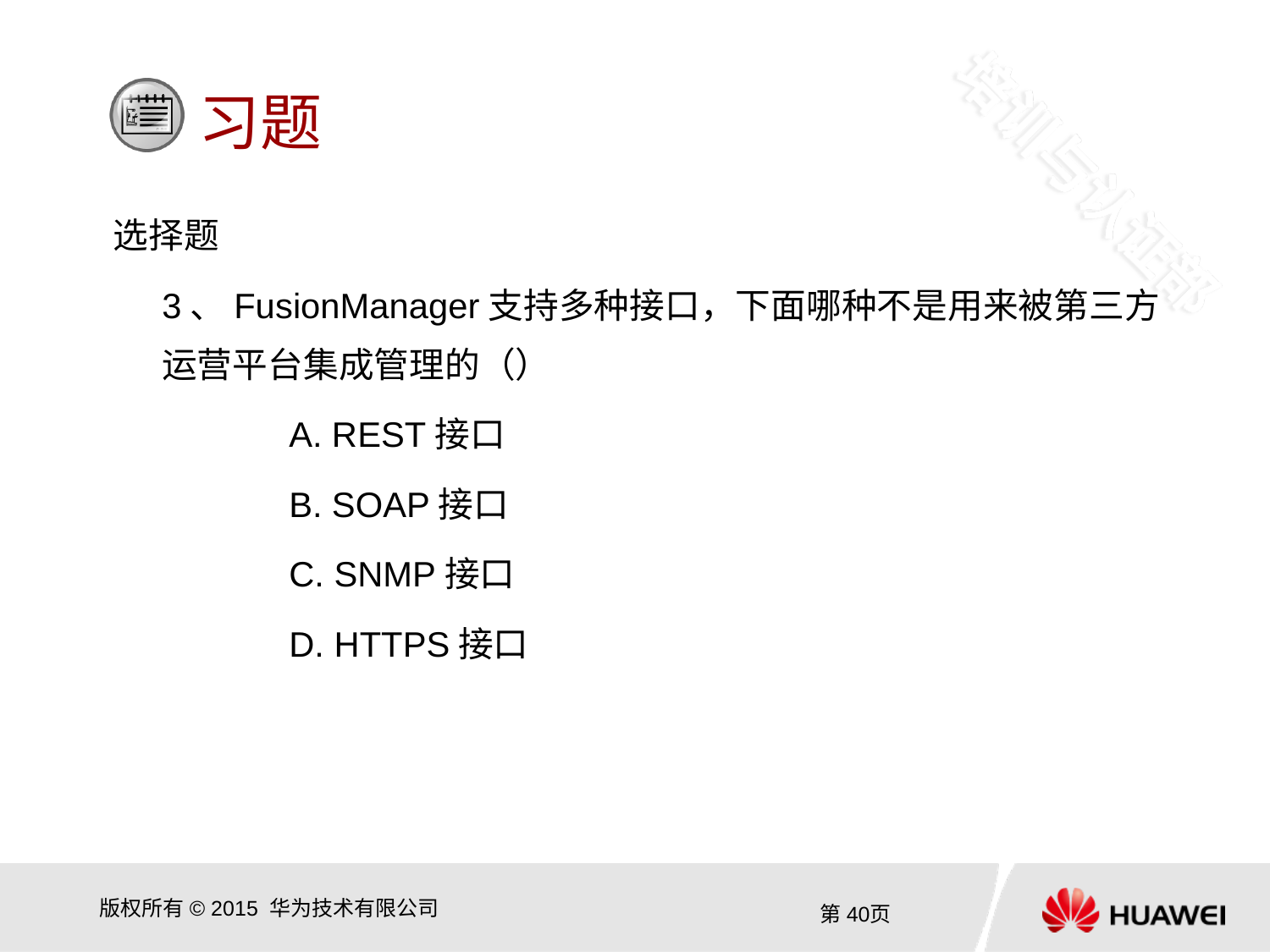

选择题
3、FusionManager支持多种接口，下面哪种不是用来被第三方运营平台集成管理的（）
	A. REST接口
	B. SOAP接口
	C. SNMP接口
	D. HTTPS接口